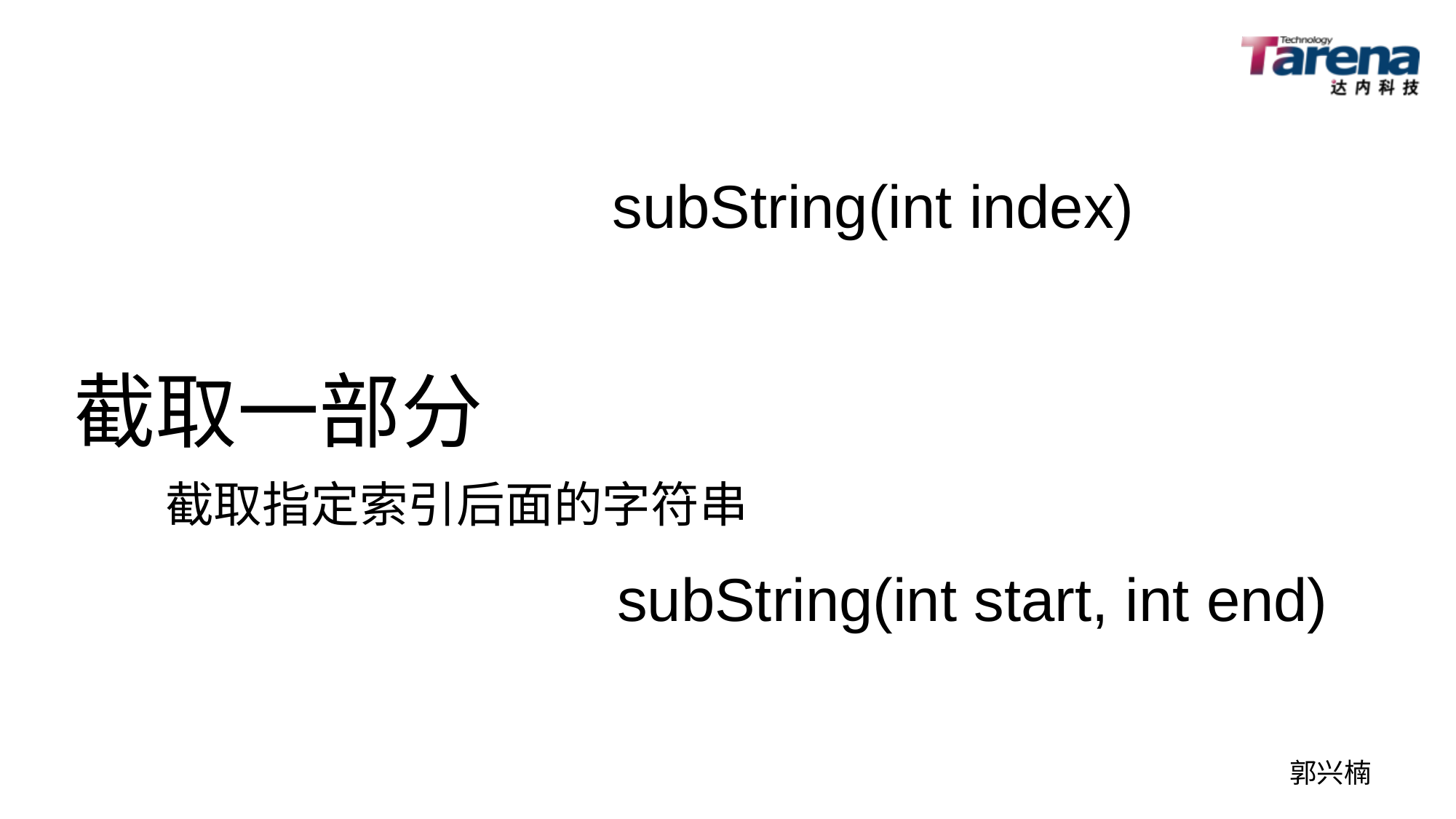

subString(int index)
截取一部分
截取指定索引后面的字符串
subString(int start, int end)